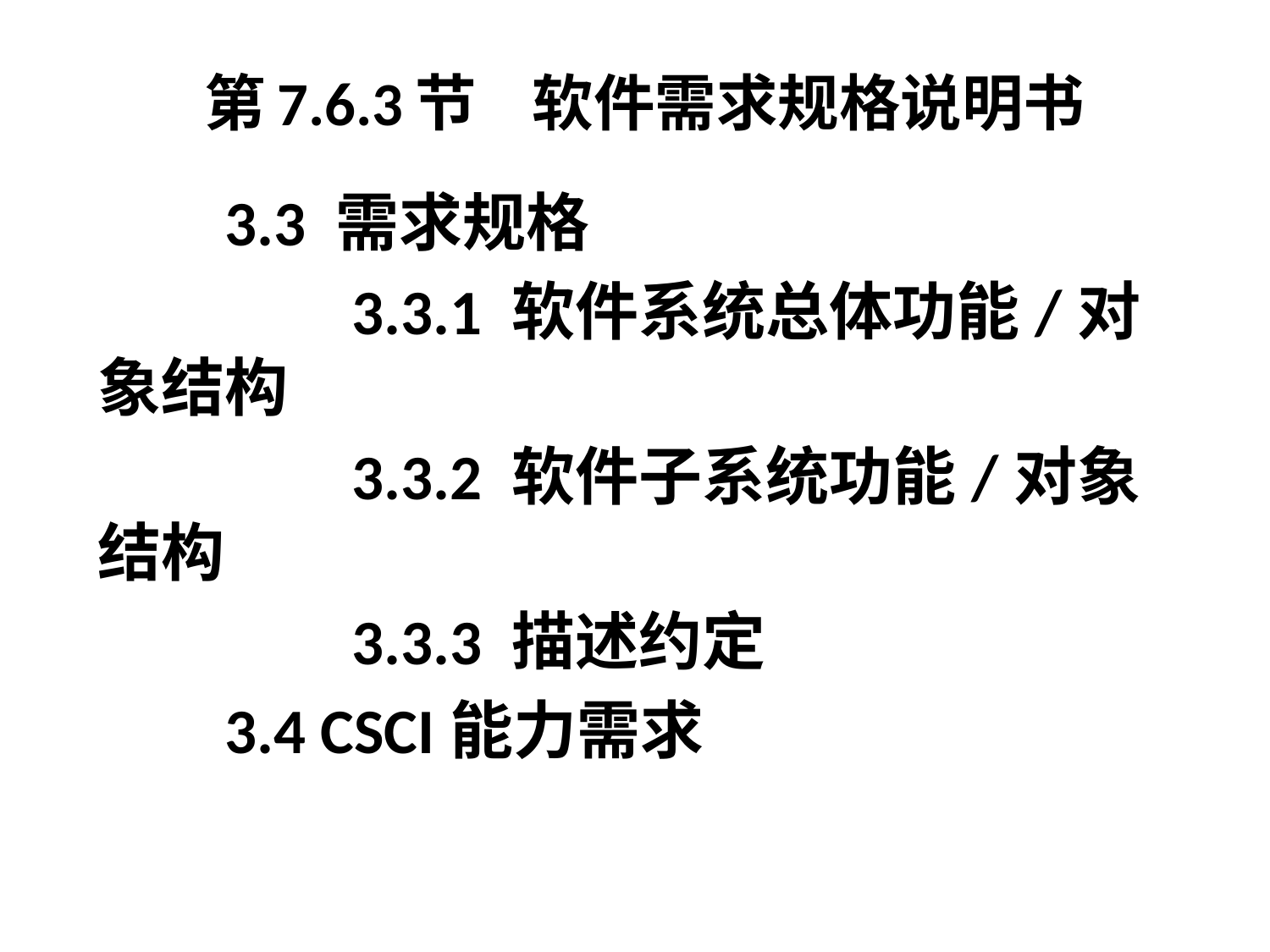

# 第7.6.3节    软件需求规格说明书
	3.3 需求规格
		3.3.1 软件系统总体功能/对象结构
		3.3.2 软件子系统功能/对象结构
		3.3.3 描述约定
	3.4 CSCI能力需求